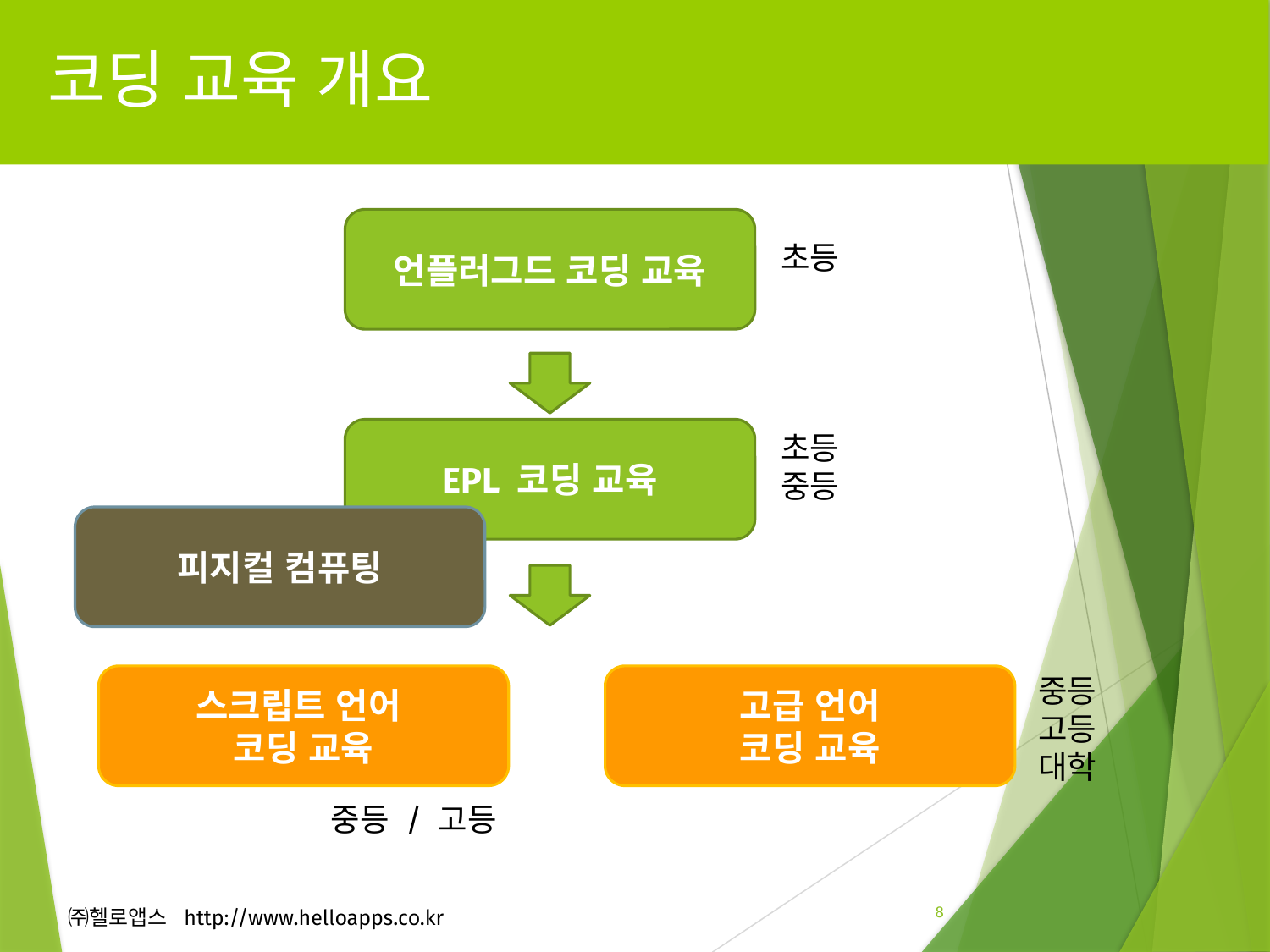

# 코딩 교육 개요
언플러그드 코딩 교육
초등

EPL 코딩 교육
초등
중등
피지컬 컴퓨팅

중등
고등
대학
스크립트 언어
코딩 교육
고급 언어
코딩 교육
중등 / 고등
8